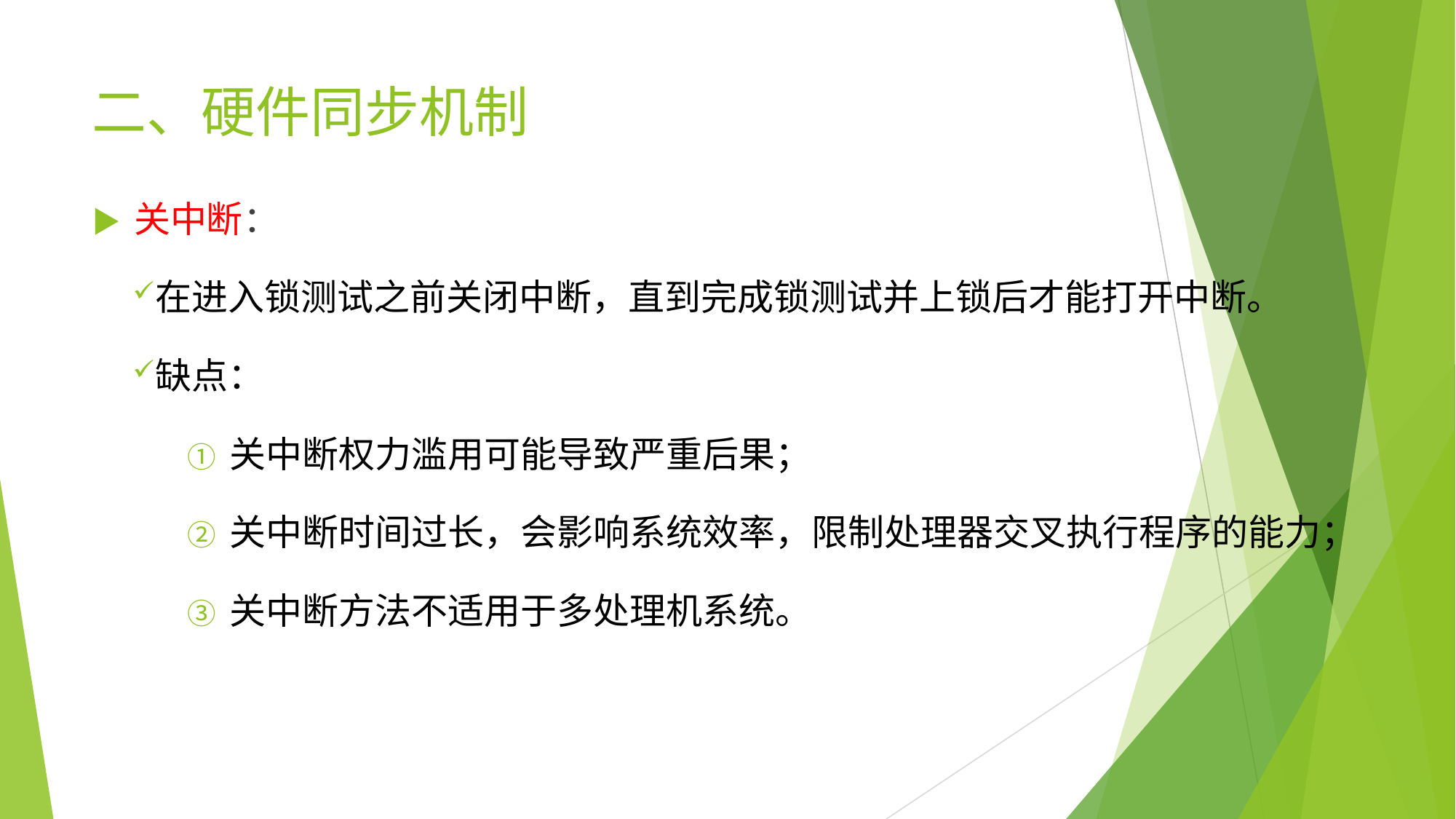

# 二、硬件同步机制
▶	关中断：

在进入锁测试之前关闭中断，直到完成锁测试并上锁后才能打开中断。

缺点：

① 关中断权力滥用可能导致严重后果；

② 关中断时间过长，会影响系统效率，限制处理器交叉执行程序的能力；

③ 关中断方法不适用于多处理机系统。